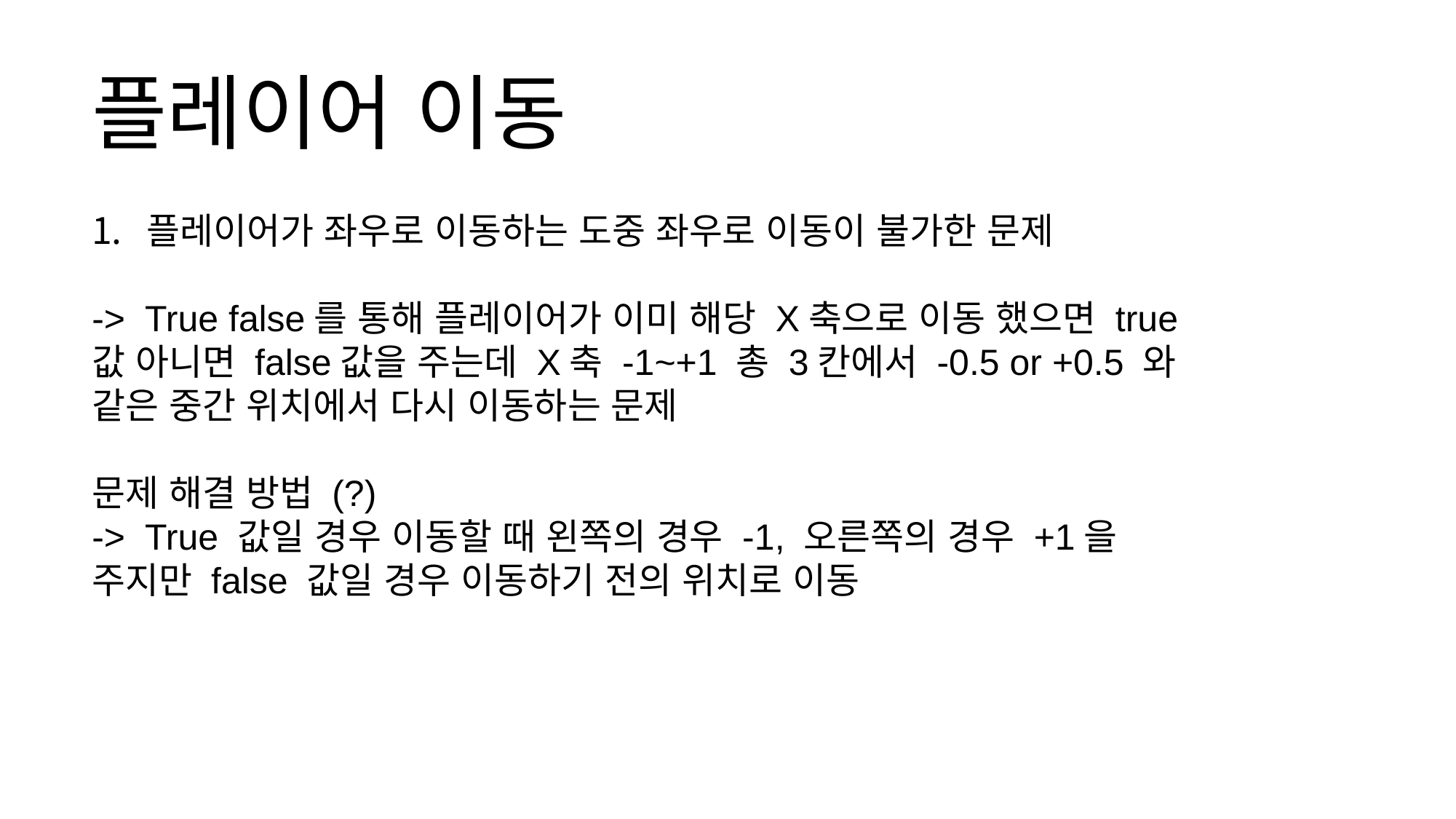

플레이어 이동
플레이어가 좌우로 이동하는 도중 좌우로 이동이 불가한 문제

->  True false를 통해 플레이어가 이미 해당 X축으로 이동 했으면 true 값 아니면 false값을 주는데 X축 -1~+1 총 3칸에서 -0.5 or +0.5 와 같은 중간 위치에서 다시 이동하는 문제

문제 해결 방법 (?)
->  True 값일 경우 이동할 때 왼쪽의 경우 -1, 오른쪽의 경우 +1을 주지만 false 값일 경우 이동하기 전의 위치로 이동